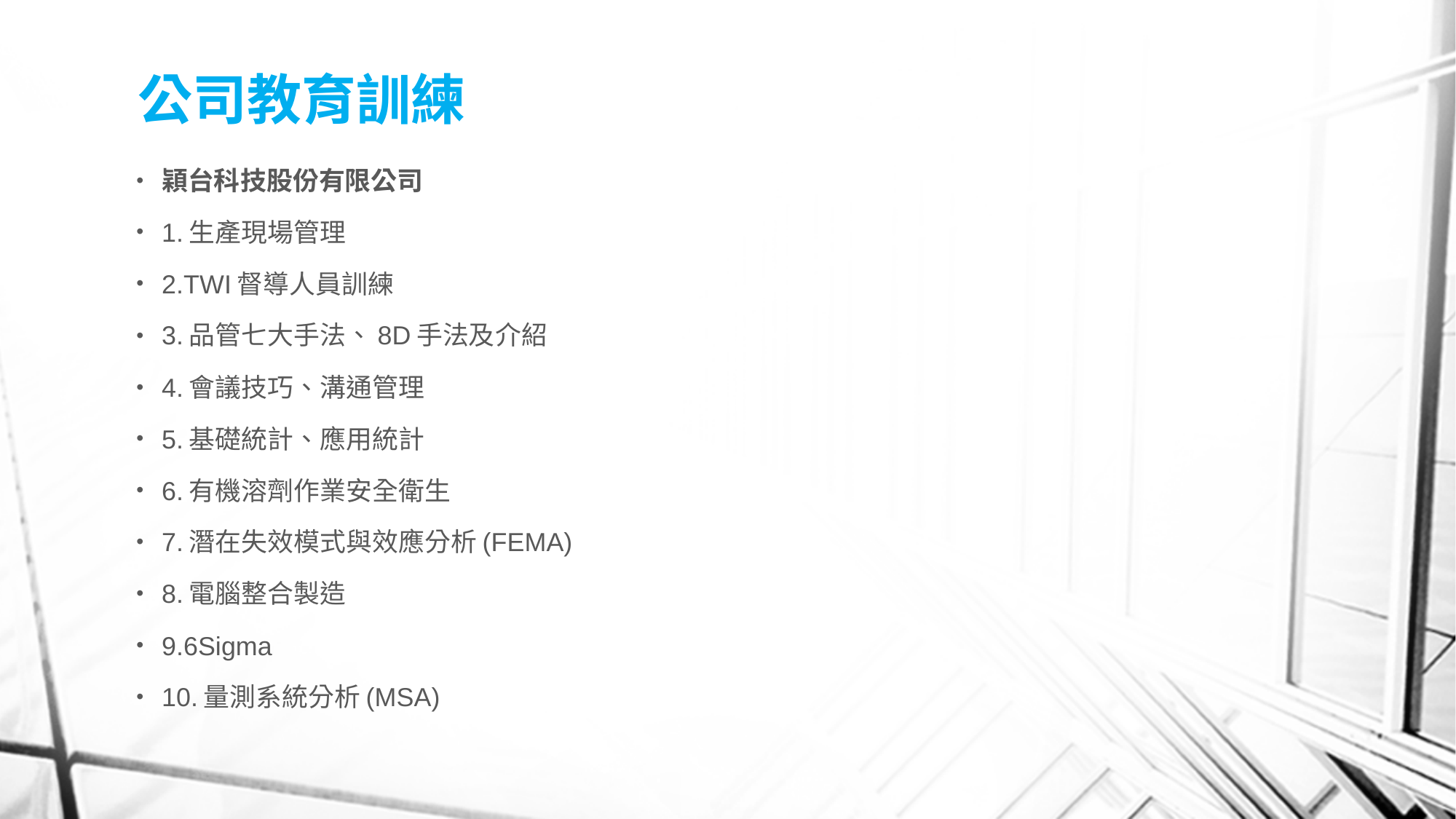

# 公司教育訓練
穎台科技股份有限公司
1.生產現場管理
2.TWI督導人員訓練
3.品管七大手法、8D手法及介紹
4.會議技巧、溝通管理
5.基礎統計、應用統計
6.有機溶劑作業安全衛生
7.潛在失效模式與效應分析(FEMA)
8.電腦整合製造
9.6Sigma
10.量測系統分析(MSA)